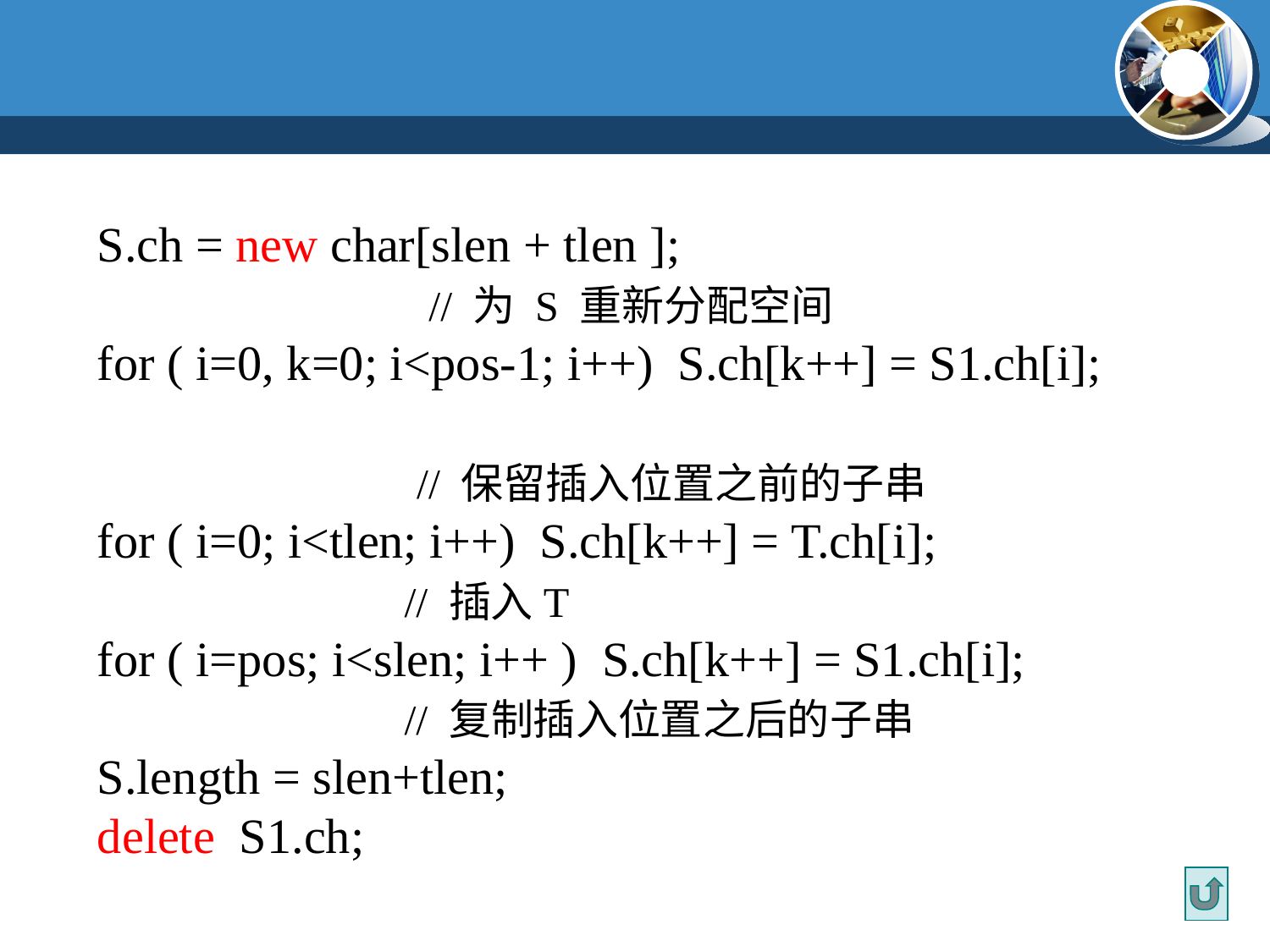

S.ch = new char[slen + tlen ];
                           // 为 S 重新分配空间
for ( i=0, k=0; i<pos-1; i++)  S.ch[k++] = S1.ch[i];
                          // 保留插入位置之前的子串
for ( i=0; i<tlen; i++)  S.ch[k++] = T.ch[i];
                         // 插入T
for ( i=pos; i<slen; i++ )  S.ch[k++] = S1.ch[i];
                         // 复制插入位置之后的子串
S.length = slen+tlen;
delete  S1.ch;